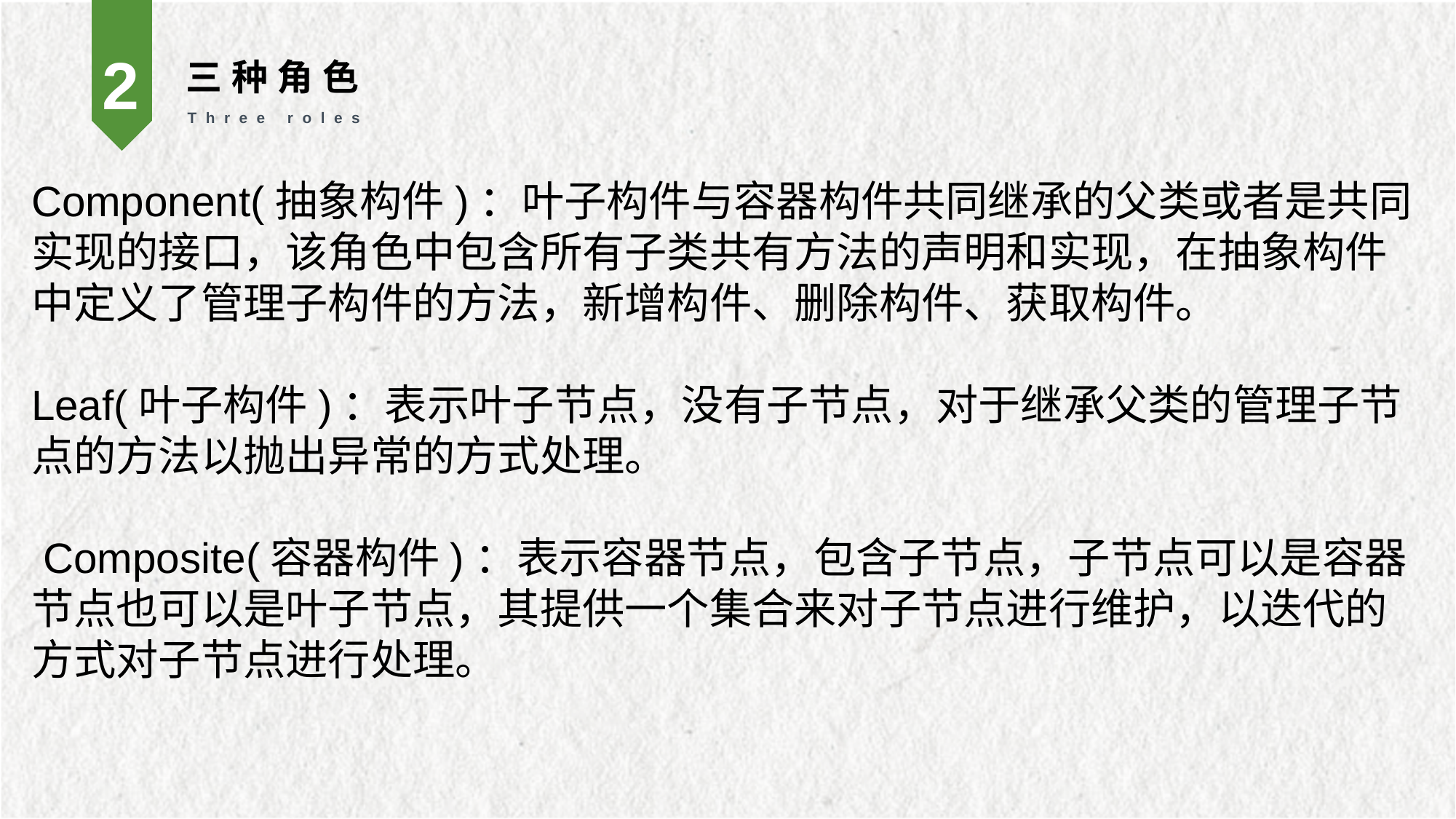

2

三种角色
Three roles
Component(抽象构件)：叶子构件与容器构件共同继承的父类或者是共同实现的接口，该角色中包含所有子类共有方法的声明和实现，在抽象构件中定义了管理子构件的方法，新增构件、删除构件、获取构件。

Leaf(叶子构件)：表示叶子节点，没有子节点，对于继承父类的管理子节点的方法以抛出异常的方式处理。

 Composite(容器构件)：表示容器节点，包含子节点，子节点可以是容器节点也可以是叶子节点，其提供一个集合来对子节点进行维护，以迭代的方式对子节点进行处理。
PPT下载 http://www.1ppt.com/xiazai/